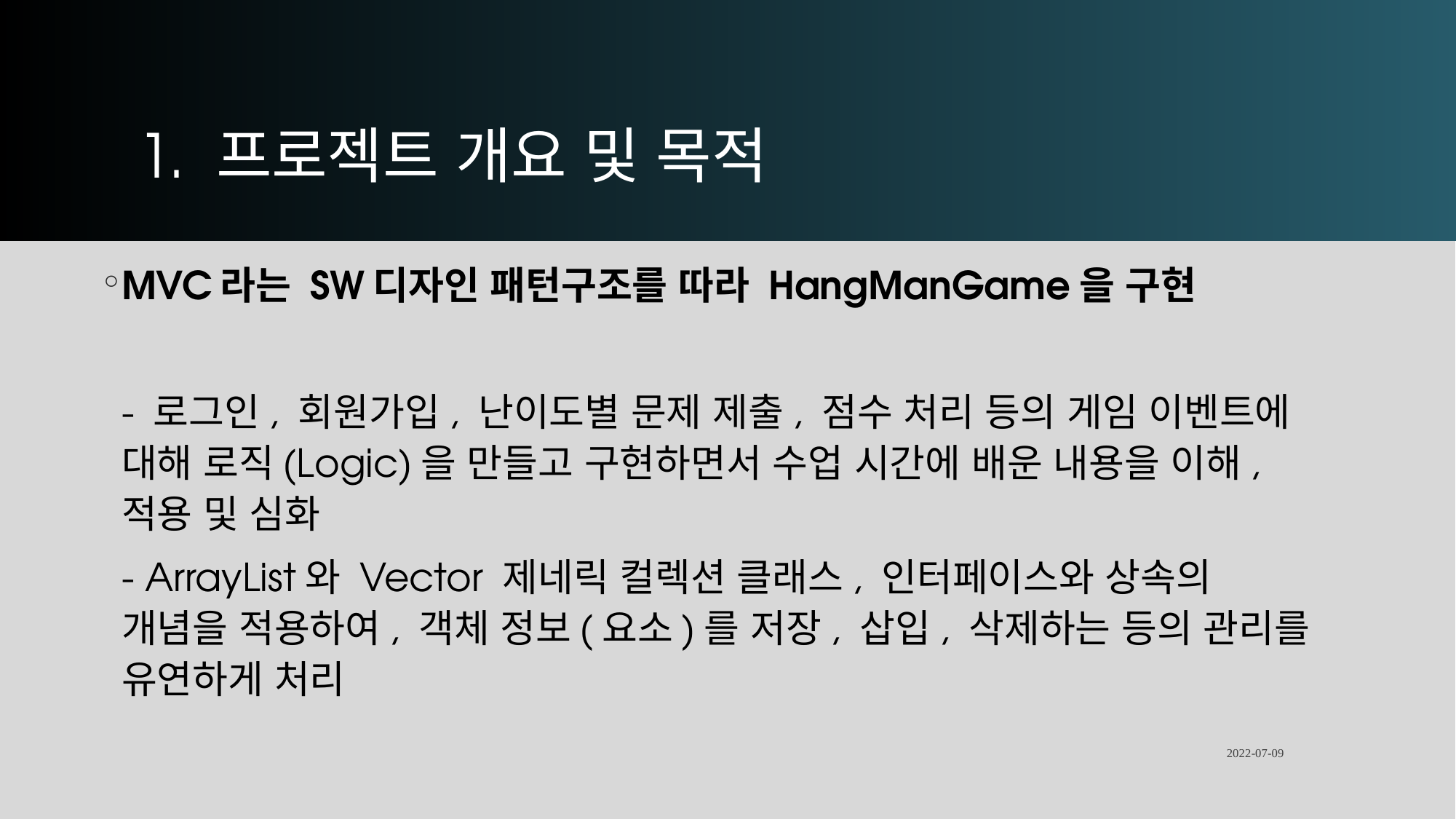

# 1. 프로젝트 개요 및 목적
MVC라는 SW디자인 패턴구조를 따라 HangManGame을 구현

  - 로그인, 회원가입, 난이도별 문제 제출, 점수 처리 등의 게임 이벤트에 대해 로직(Logic)을 만들고 구현하면서 수업 시간에 배운 내용을 이해, 적용 및 심화
  - ArrayList와 Vector 제네릭 컬렉션 클래스, 인터페이스와 상속의 개념을 적용하여, 객체 정보(요소)를 저장, 삽입, 삭제하는 등의 관리를 유연하게 처리

2022-07-09